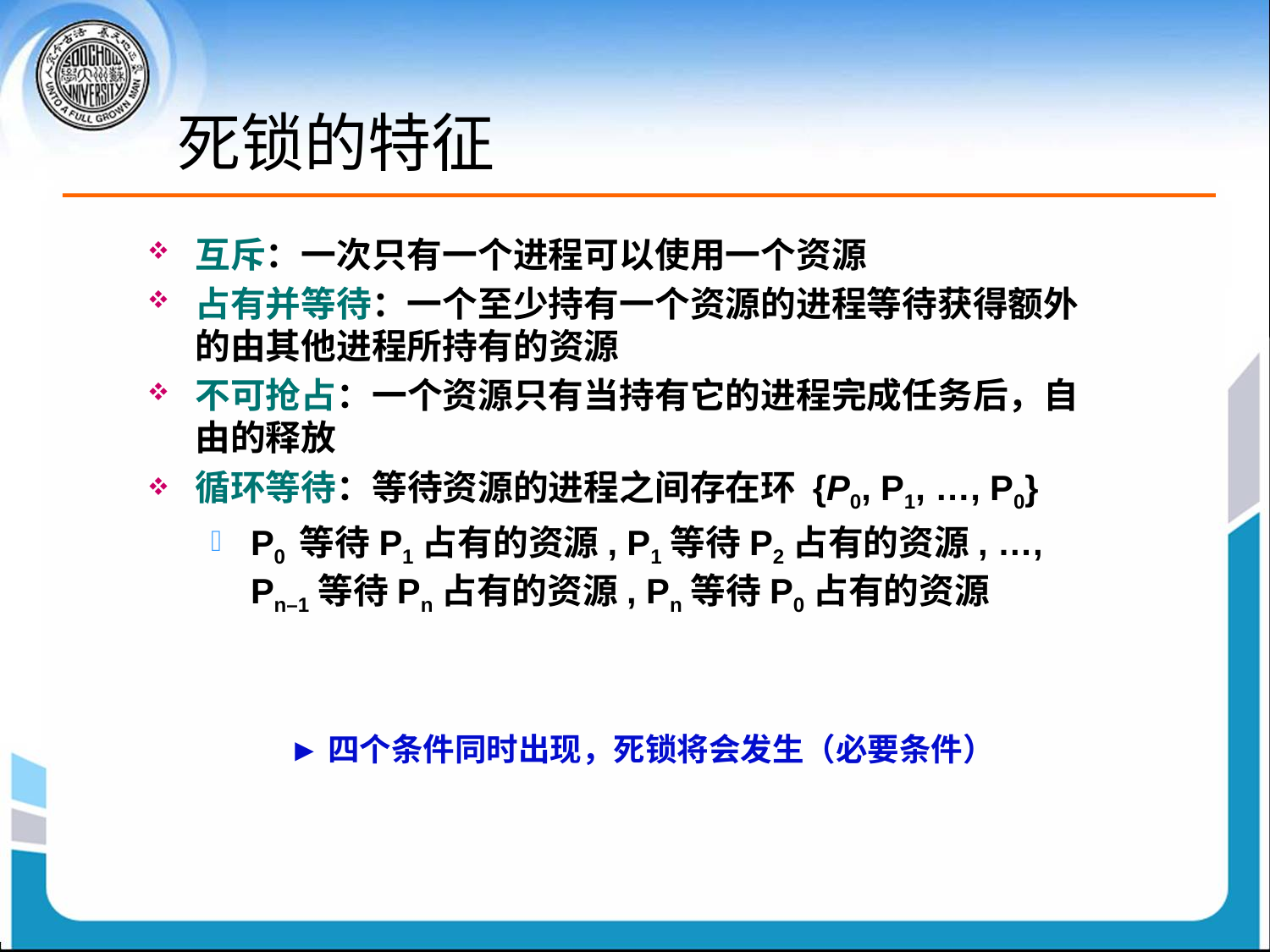

# 死锁的特征
互斥：一次只有一个进程可以使用一个资源
占有并等待：一个至少持有一个资源的进程等待获得额外的由其他进程所持有的资源
不可抢占：一个资源只有当持有它的进程完成任务后，自由的释放
循环等待：等待资源的进程之间存在环 {P0, P1, …, P0}
P0 等待P1占有的资源, P1等待P2占有的资源, …, Pn–1等待Pn占有的资源, Pn等待P0占有的资源

►四个条件同时出现，死锁将会发生（必要条件）